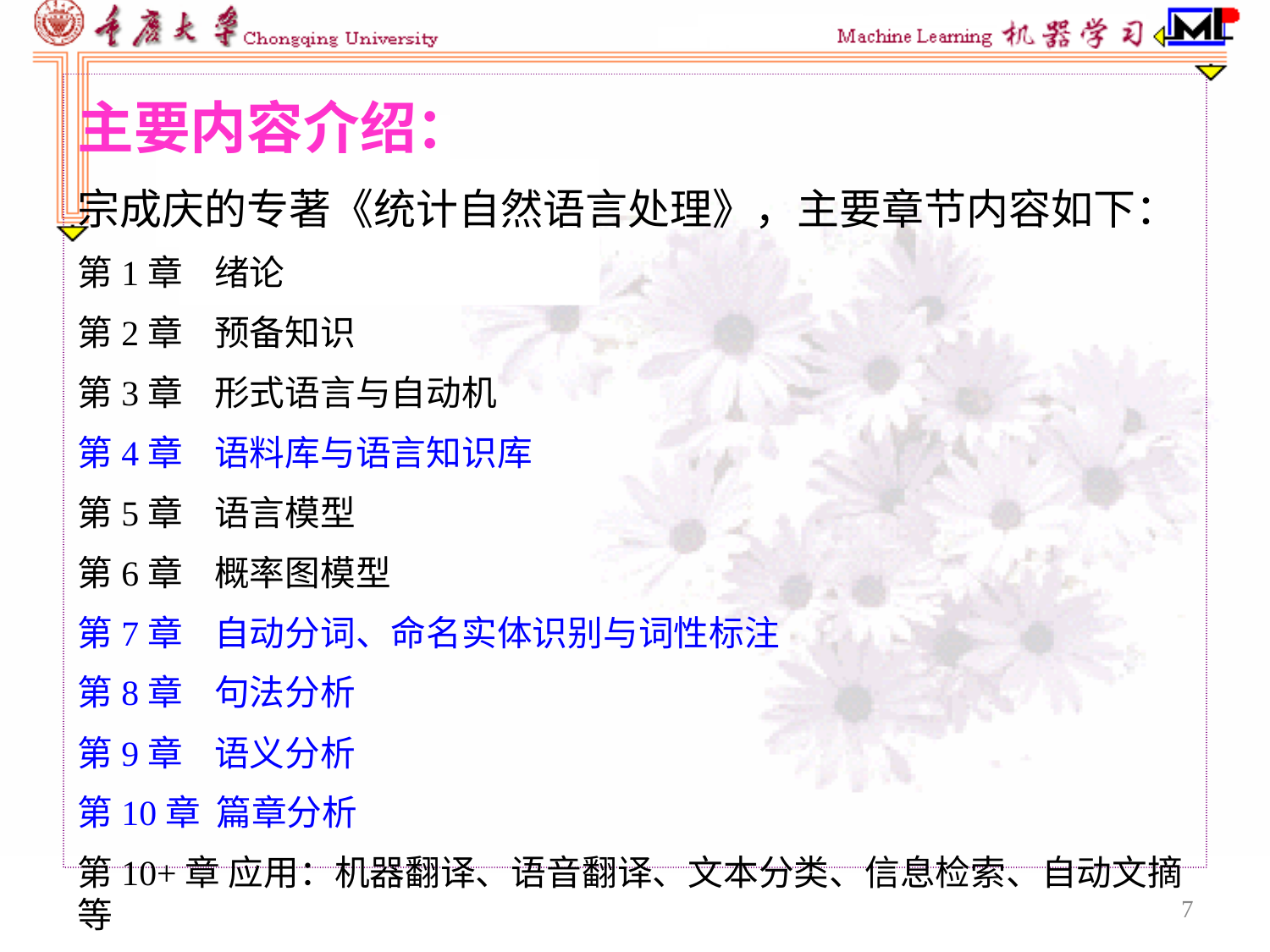

主要内容介绍：
宗成庆的专著《统计自然语言处理》，主要章节内容如下：
第1章    绪论
第2章    预备知识
第3章    形式语言与自动机
第4章    语料库与语言知识库
第5章    语言模型
第6章    概率图模型
第7章    自动分词、命名实体识别与词性标注
第8章    句法分析
第9章    语义分析
第10章  篇章分析
第10+章 应用：机器翻译、语音翻译、文本分类、信息检索、自动文摘等

7